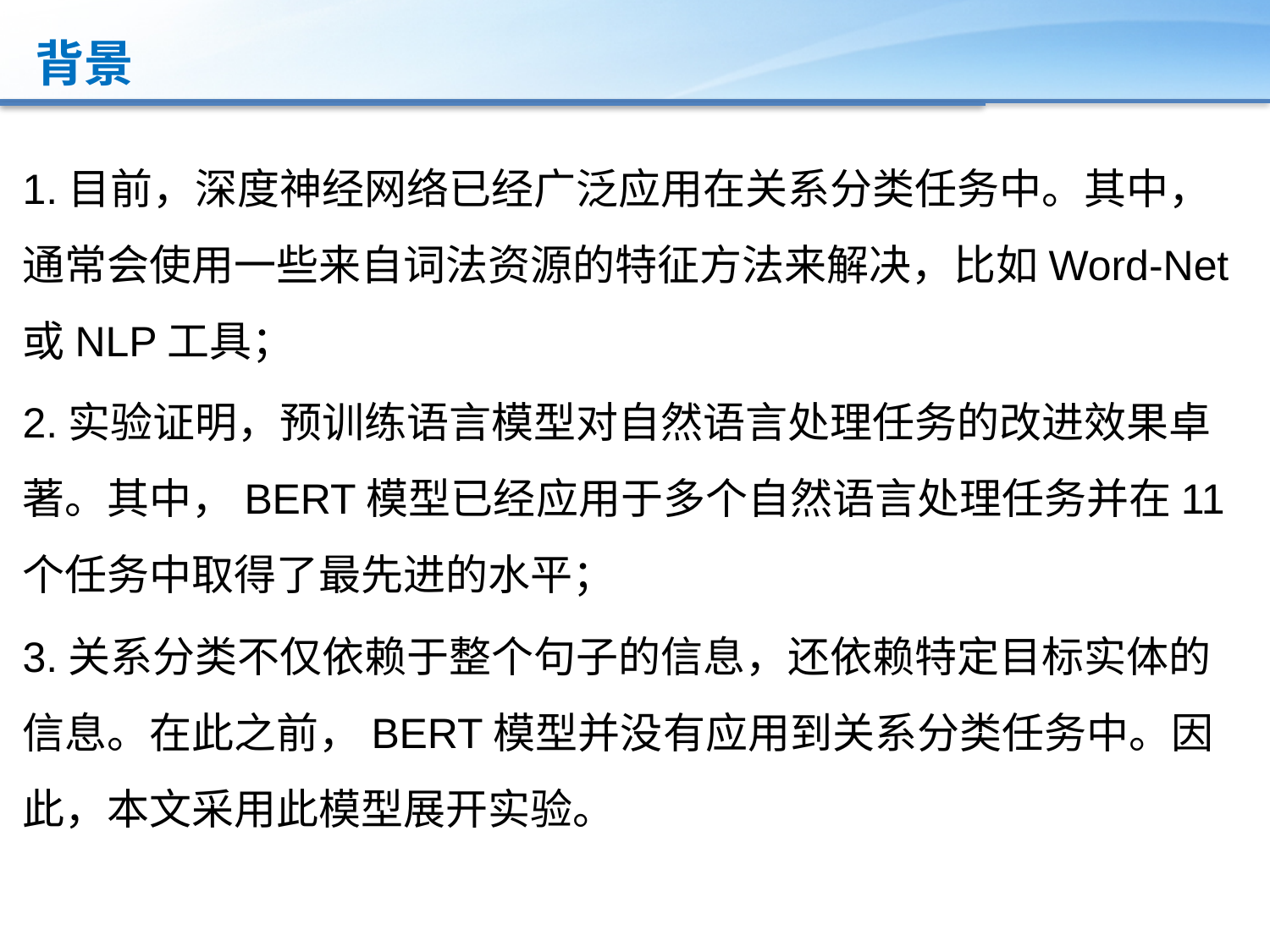

背景
1.目前，深度神经网络已经广泛应用在关系分类任务中。其中，通常会使用一些来自词法资源的特征方法来解决，比如Word-Net或NLP工具；
2.实验证明，预训练语言模型对自然语言处理任务的改进效果卓著。其中，BERT模型已经应用于多个自然语言处理任务并在11个任务中取得了最先进的水平；
3.关系分类不仅依赖于整个句子的信息，还依赖特定目标实体的信息。在此之前，BERT模型并没有应用到关系分类任务中。因此，本文采用此模型展开实验。